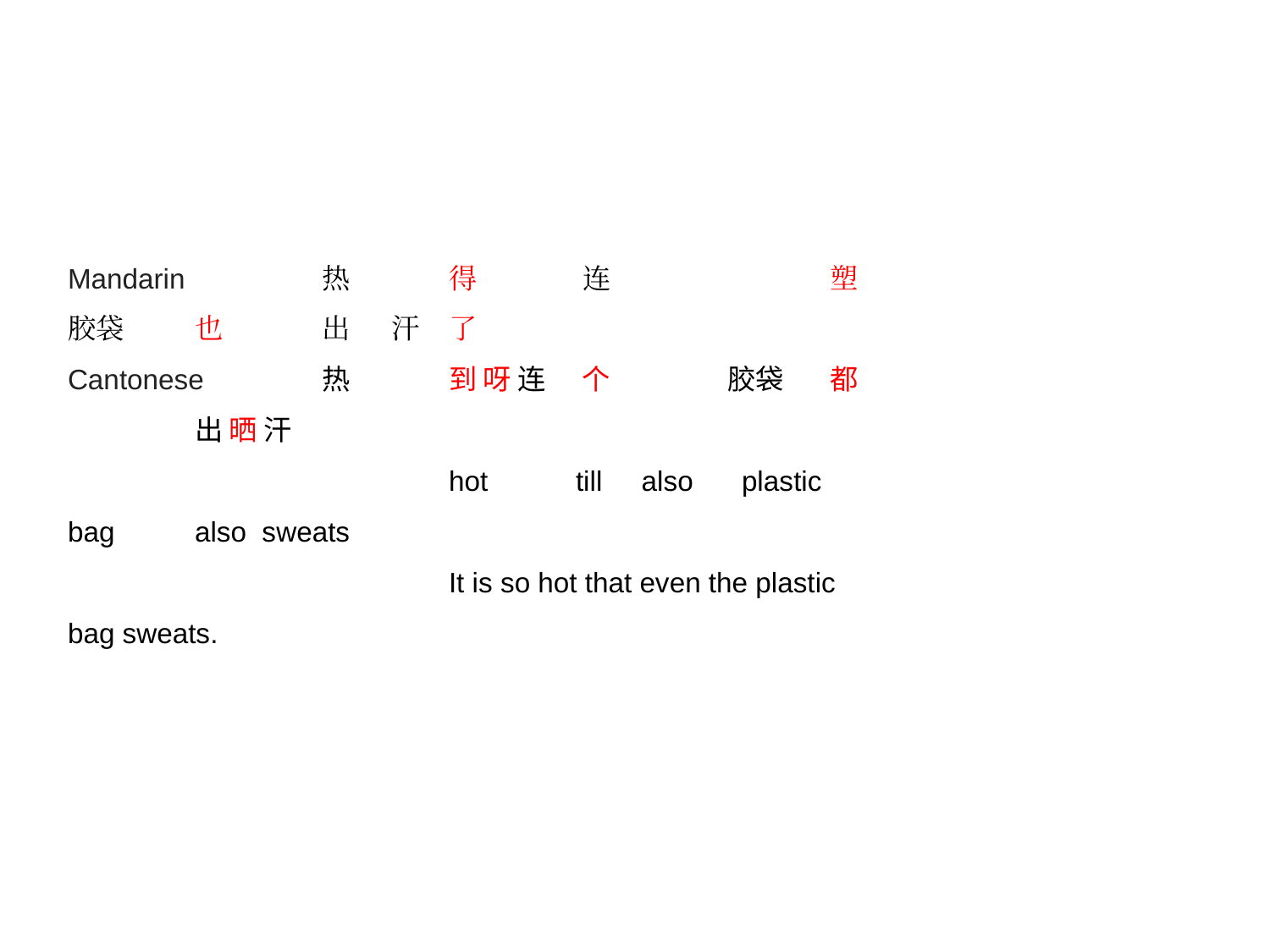

Mandarin		热 	得 	 连 		塑胶袋 	也	出      汗 	了
Cantonese	热	到 呀 连 	 个	    胶袋 	都 	出 晒 汗
			hot	till     also	     plastic bag	also  sweats
			It is so hot that even the plastic bag sweats.